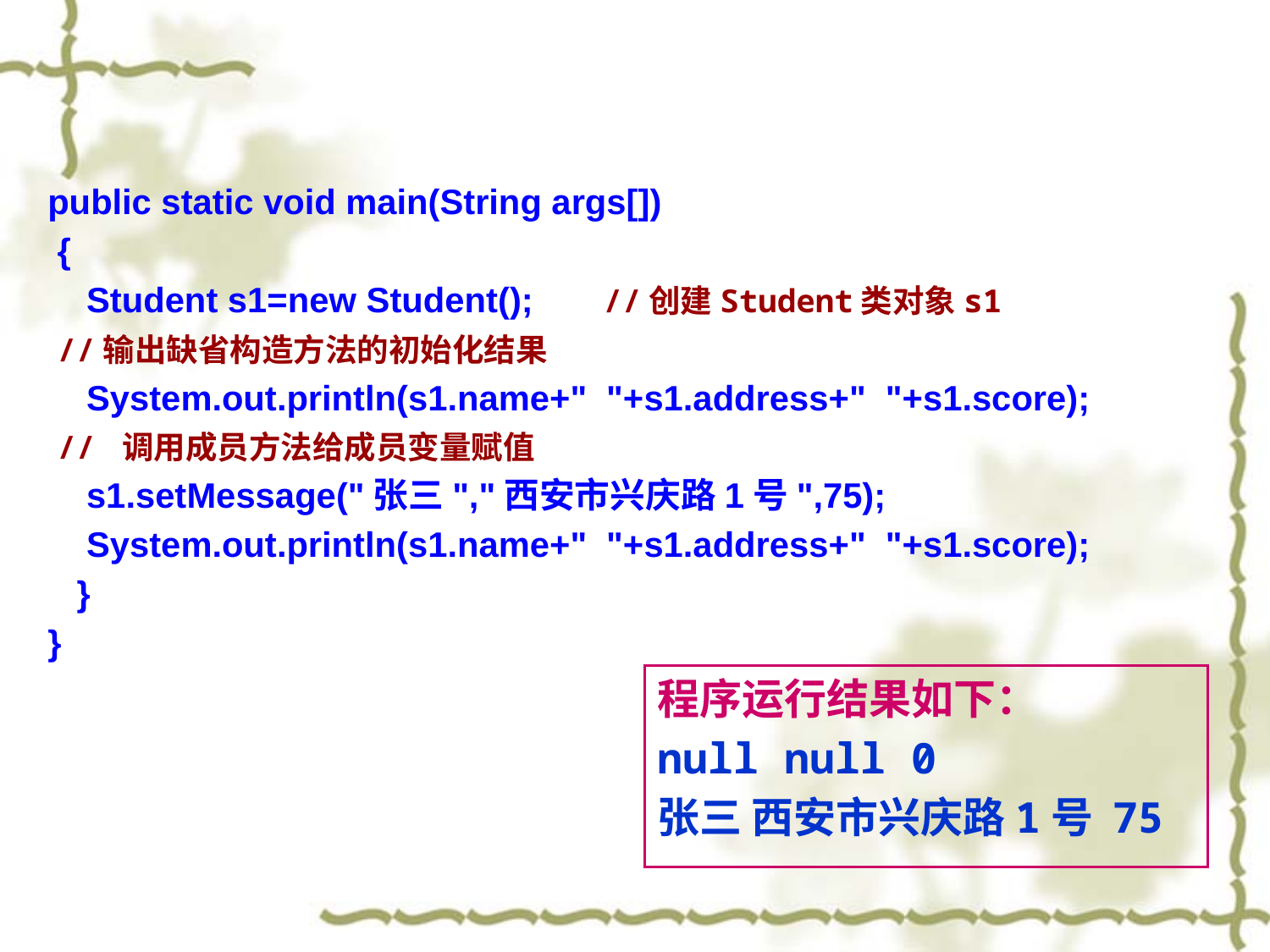

public static void main(String args[])
 {
    Student s1=new Student();   	//创建Student类对象s1
 //输出缺省构造方法的初始化结果
    System.out.println(s1.name+"  "+s1.address+"  "+s1.score);
 // 调用成员方法给成员变量赋值
    s1.setMessage("张三","西安市兴庆路1号",75);
    System.out.println(s1.name+"  "+s1.address+"  "+s1.score);
   }
}
程序运行结果如下：
null null 0
张三 西安市兴庆路1号 75